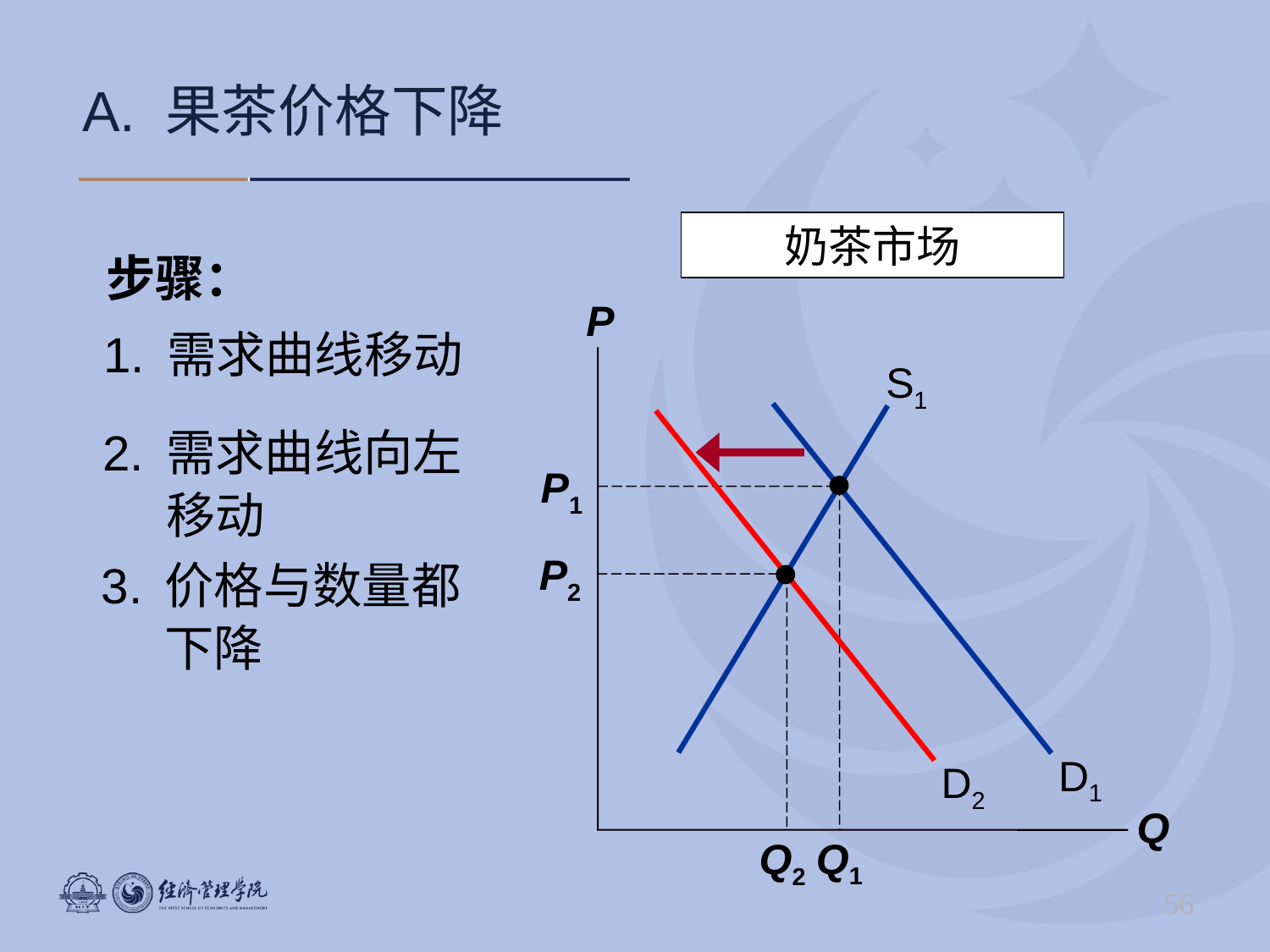

# A. 果茶价格下降
奶茶市场
步骤：
P

Q
1.	需求曲线移动
S1

D1

D2
2.	需求曲线向左移动

P1

Q1
3.	价格与数量都下降
P2

Q2